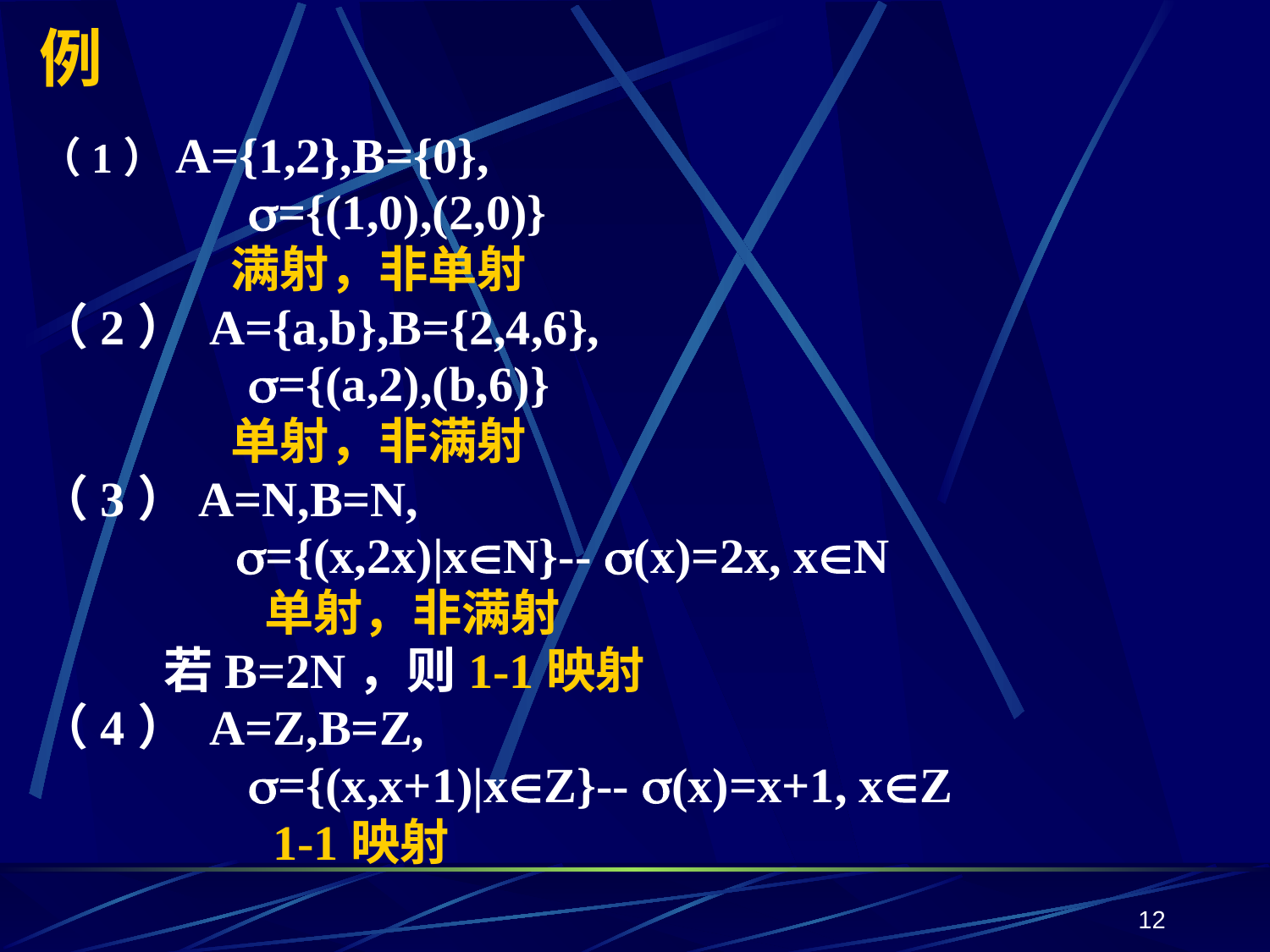

# 例
（1）A={1,2},B={0},
                 σ={(1,0),(2,0)}
                满射，非单射
（2） A={a,b},B={2,4,6},
                 σ={(a,2),(b,6)}
                单射，非满射
（3）A=N,B=N,
                σ={(x,2x)|x∈N}-- σ(x)=2x, x∈N
                   单射，非满射
          若B=2N，则1-1映射
（4） A=Z,B=Z,
                 σ={(x,x+1)|x∈Z}-- σ(x)=x+1, x∈Z
                   1-1映射

12